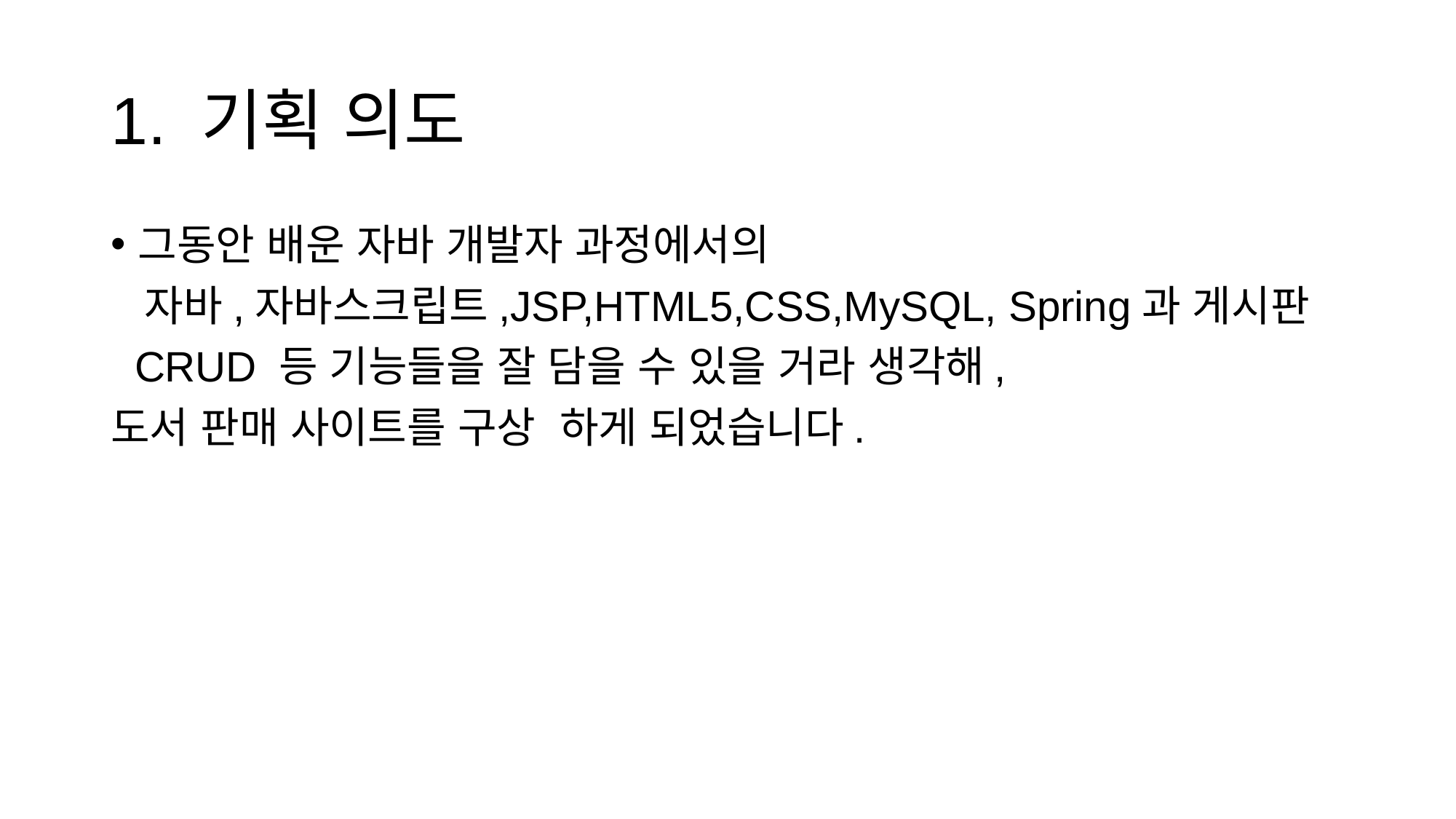

# 1. 기획 의도
그동안 배운 자바 개발자 과정에서의
  자바,자바스크립트,JSP,HTML5,CSS,MySQL, Spring과 게시판
  CRUD 등 기능들을 잘 담을 수 있을 거라 생각해,
도서 판매 사이트를 구상  하게 되었습니다.